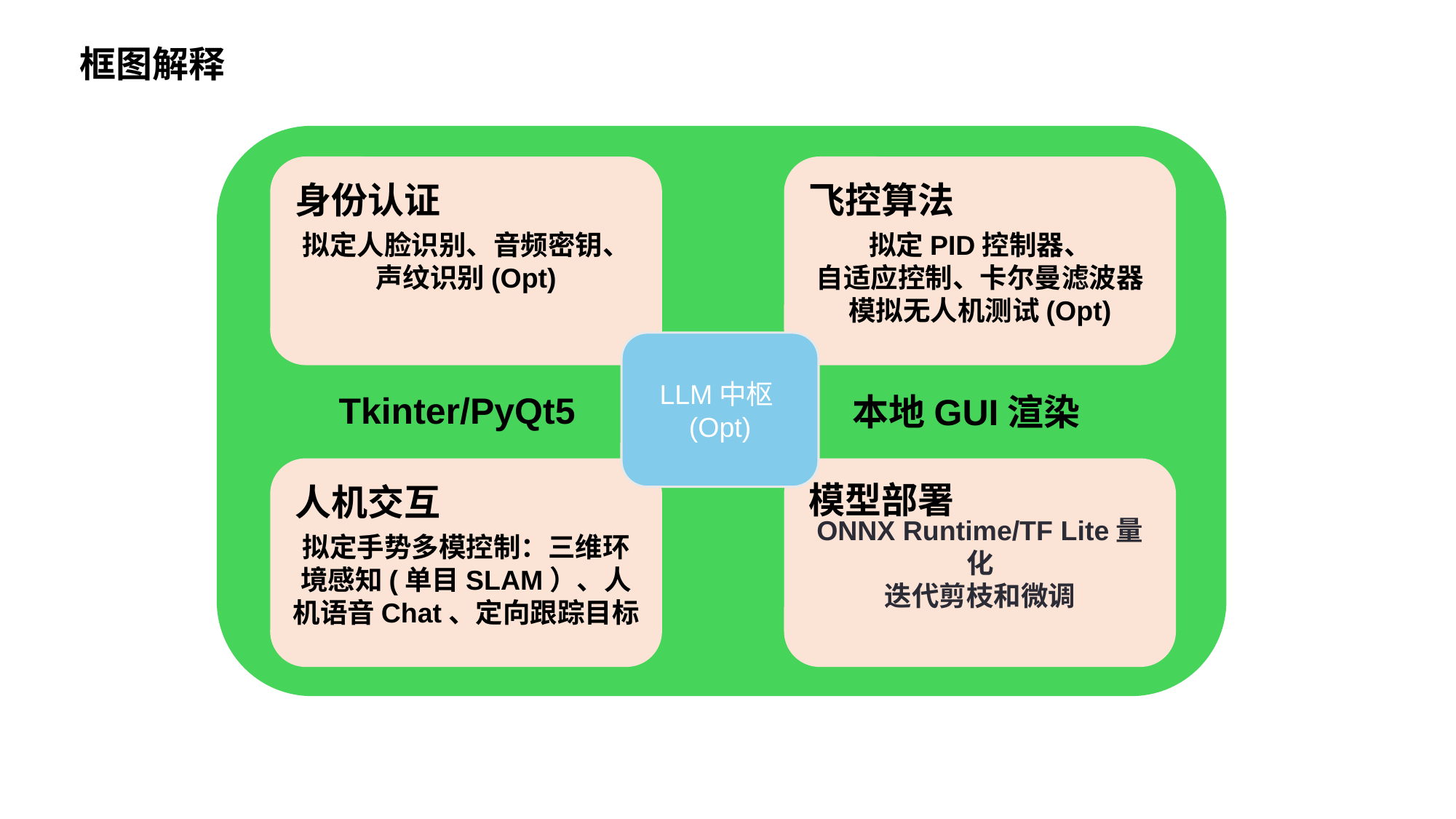

框图解释

拟定人脸识别、音频密钥、
声纹识别(Opt)
身份认证

拟定PID控制器、
自适应控制、卡尔曼滤波器
模拟无人机测试(Opt)
飞控算法
LLM中枢(Opt)

拟定手势多模控制：三维环境感知(单目SLAM）、人机语音Chat、定向跟踪目标
人机交互
ONNX Runtime/TF Lite量化
迭代剪枝和微调
模型部署
Tkinter/PyQt5
本地GUI渲染